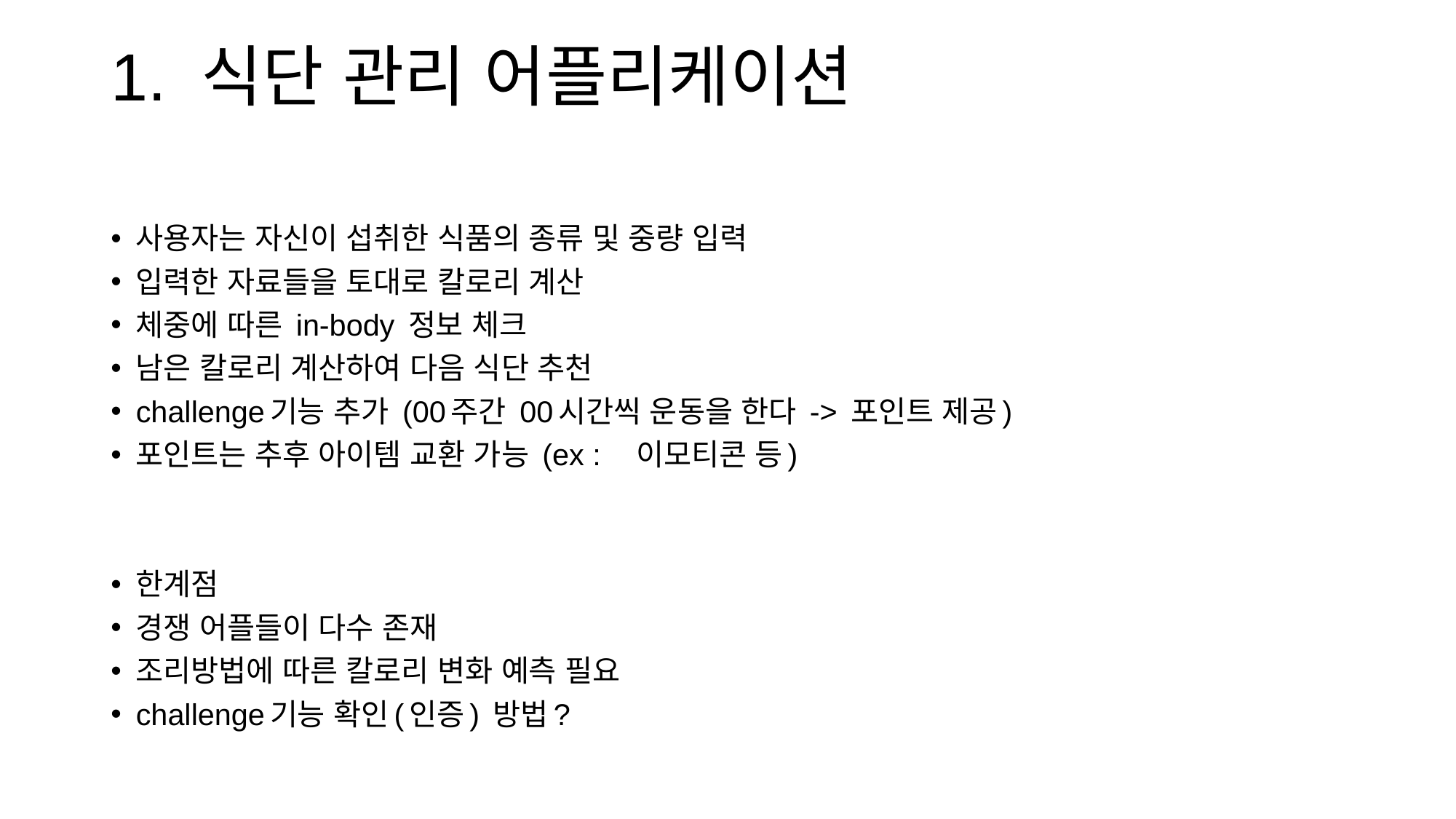

# 1. 식단 관리 어플리케이션
사용자는 자신이 섭취한 식품의 종류 및 중량 입력
입력한 자료들을 토대로 칼로리 계산
체중에 따른 in-body 정보 체크
남은 칼로리 계산하여 다음 식단 추천
challenge기능 추가 (00주간 00시간씩 운동을 한다 -> 포인트 제공)
포인트는 추후 아이템 교환 가능 (ex :　이모티콘 등)

한계점
경쟁 어플들이 다수 존재
조리방법에 따른 칼로리 변화 예측 필요
challenge기능 확인(인증) 방법?